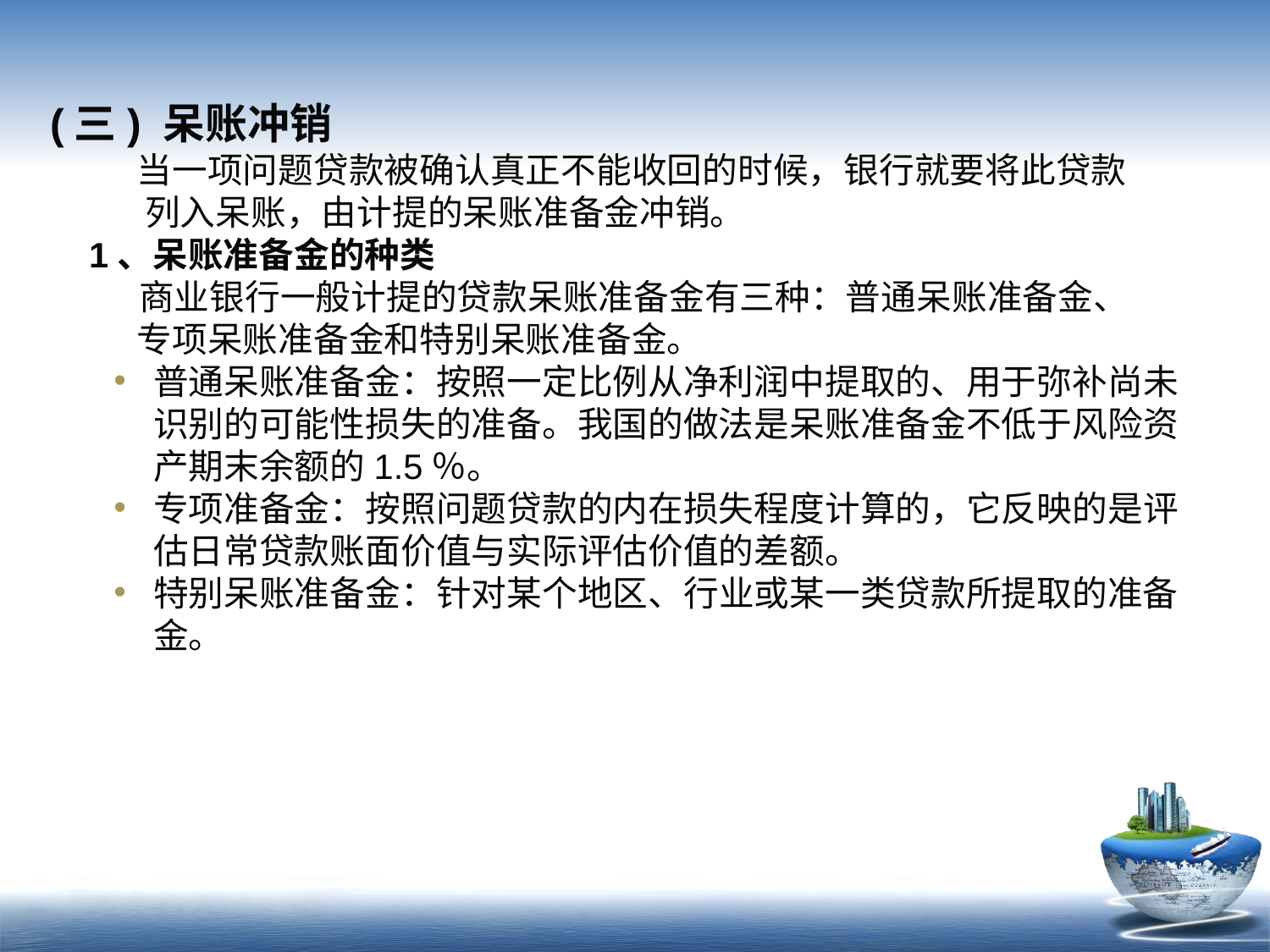

(三) 呆账冲销
          当一项问题贷款被确认真正不能收回的时候，银行就要将此贷款
           列入呆账，由计提的呆账准备金冲销。
    1、呆账准备金的种类
          商业银行一般计提的贷款呆账准备金有三种：普通呆账准备金、
          专项呆账准备金和特别呆账准备金。
普通呆账准备金：按照一定比例从净利润中提取的、用于弥补尚未识别的可能性损失的准备。我国的做法是呆账准备金不低于风险资产期末余额的1.5％。
专项准备金：按照问题贷款的内在损失程度计算的，它反映的是评估日常贷款账面价值与实际评估价值的差额。
特别呆账准备金：针对某个地区、行业或某一类贷款所提取的准备金。